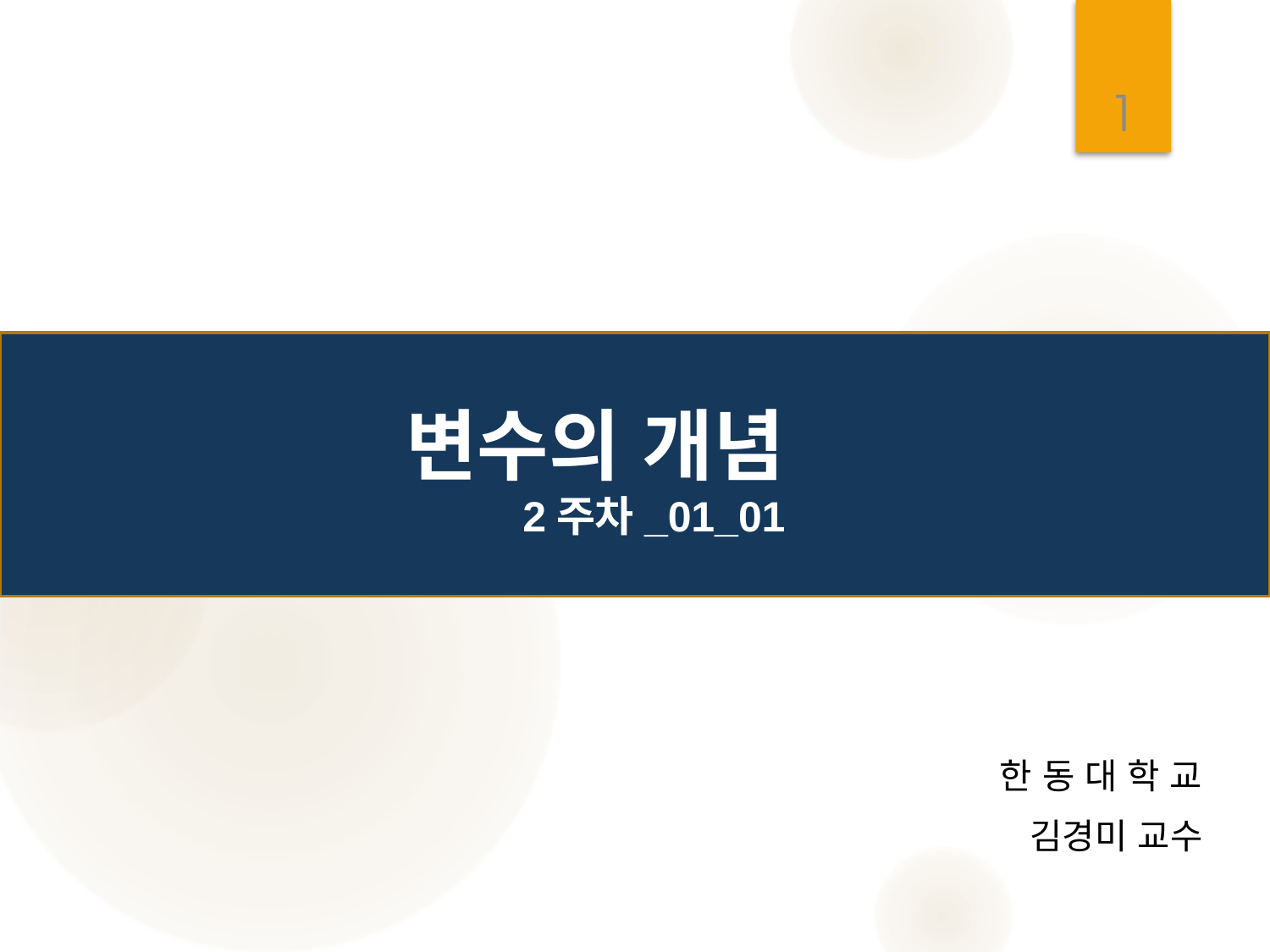

1

# 변수의 개념 2주차_01_01
한 동 대 학 교
 김경미 교수